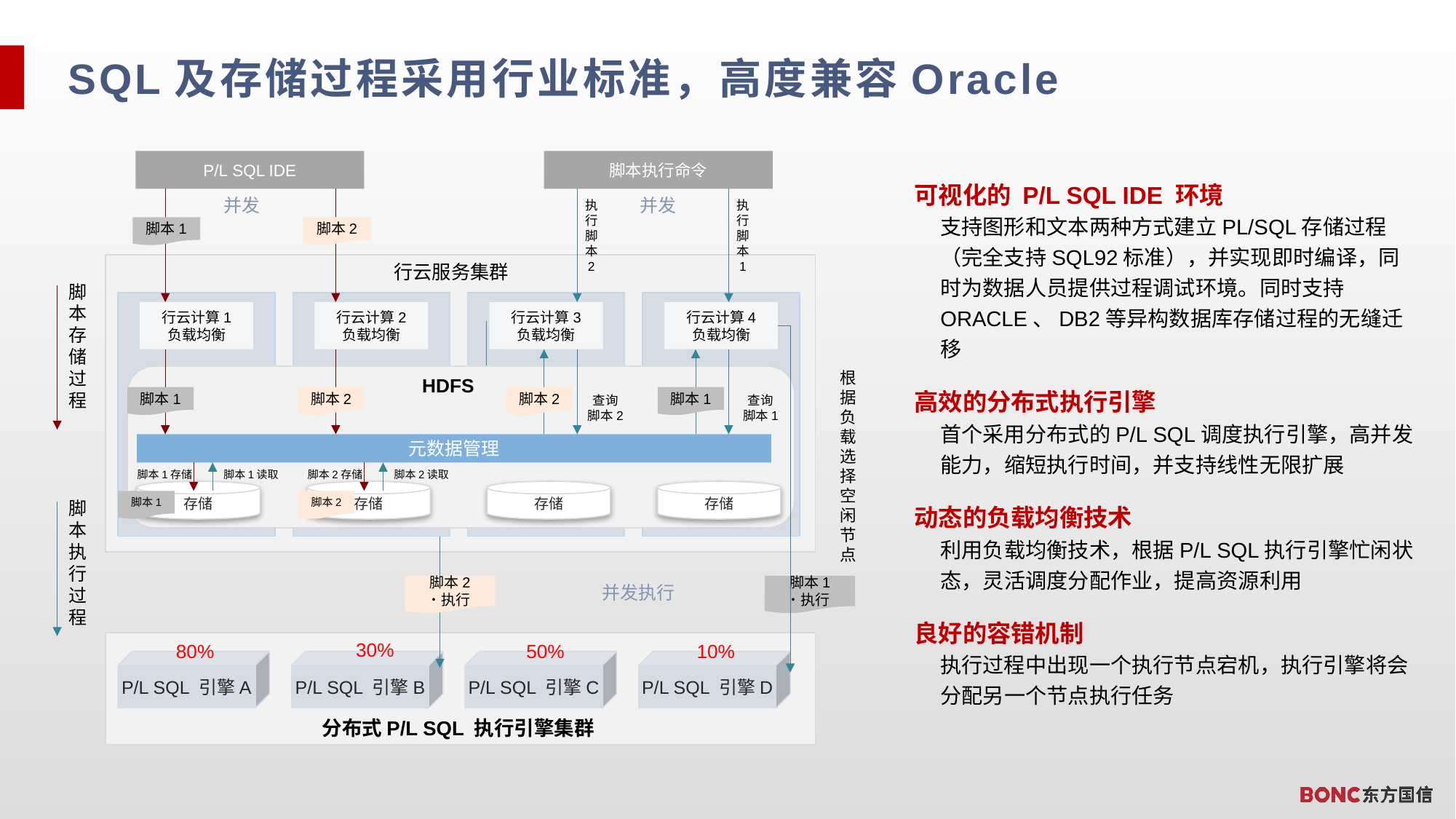

# SQL及存储过程采用行业标准，高度兼容Oracle
P/L SQL IDE
脚本执行命令
并发
并发
执
行
脚
本
2
执
行
脚
本
1
脚本1
脚本2

行云服务集群

行云计算1
负载均衡
行云计算2
负载均衡
行云计算3
负载均衡
行云计算4
负载均衡

HDFS
脚本1
脚本2
脚本2
查询
脚本2

脚本1
查询
脚本1
元数据管理
脚本1存储
脚本1读取
脚本2存储
脚本2读取
存储
存储
存储
存储
脚本1
脚本2
脚本2
˙执行
并发执行
脚本1
˙执行
分布式P/L SQL 执行引擎集群
30%
80%
50%
10%
P/L SQL 引擎A
P/L SQL 引擎B
P/L SQL 引擎C
P/L SQL 引擎D
可视化的 P/L SQL IDE 环境
支持图形和文本两种方式建立PL/SQL存储过程（完全支持SQL92标准），并实现即时编译，同时为数据人员提供过程调试环境。同时支持ORACLE、DB2等异构数据库存储过程的无缝迁移

高效的分布式执行引擎
首个采用分布式的P/L SQL调度执行引擎，高并发能力，缩短执行时间，并支持线性无限扩展

动态的负载均衡技术
利用负载均衡技术，根据P/L SQL执行引擎忙闲状态，灵活调度分配作业，提高资源利用

良好的容错机制
执行过程中出现一个执行节点宕机，执行引擎将会分配另一个节点执行任务
脚本存储过程
根据负载选择空闲节点
脚本执行过程